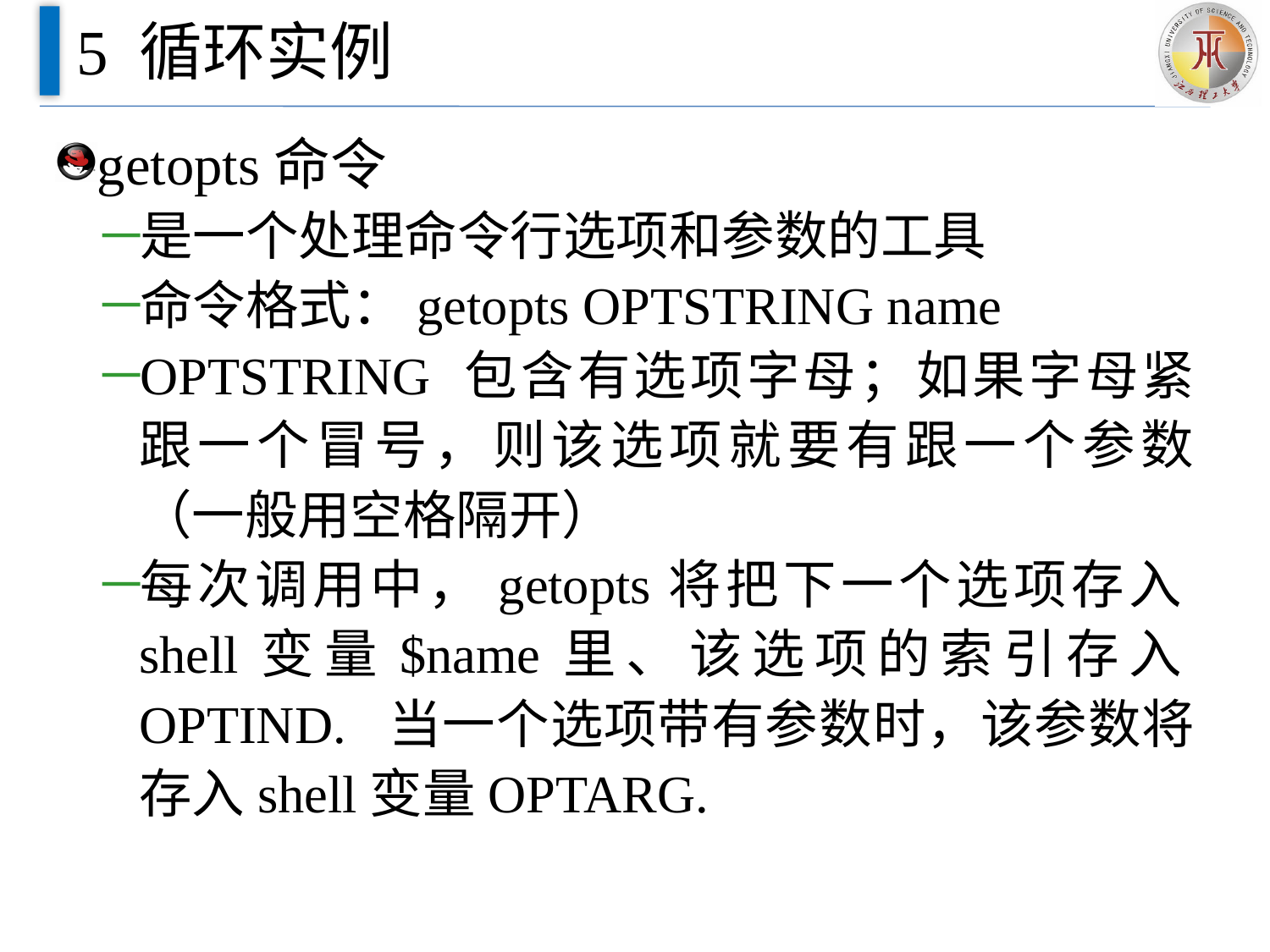

# 5 循环实例
getopts命令
是一个处理命令行选项和参数的工具
命令格式：getopts OPTSTRING name
OPTSTRING 包含有选项字母；如果字母紧跟一个冒号，则该选项就要有跟一个参数（一般用空格隔开）
每次调用中，getopts将把下一个选项存入shell变量$name里、该选项的索引存入OPTIND.  当一个选项带有参数时，该参数将存入shell变量OPTARG.